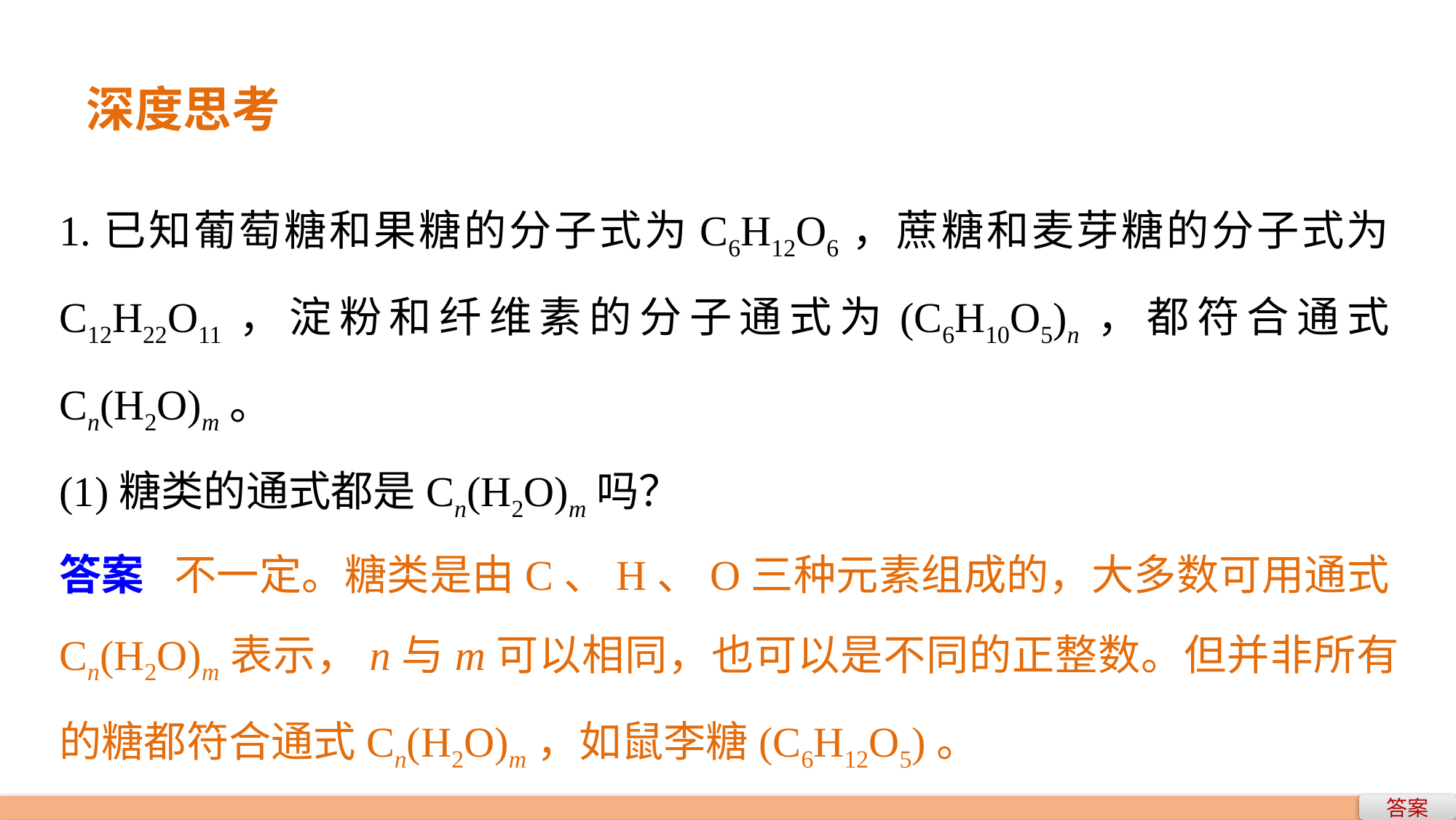

深度思考
1.已知葡萄糖和果糖的分子式为C6H12O6，蔗糖和麦芽糖的分子式为C12H22O11，淀粉和纤维素的分子通式为(C6H10O5)n，都符合通式Cn(H2O)m。
(1)糖类的通式都是Cn(H2O)m吗？
答案   不一定。糖类是由C、H、O三种元素组成的，大多数可用通式Cn(H2O)m表示，n与m可以相同，也可以是不同的正整数。但并非所有的糖都符合通式Cn(H2O)m，如鼠李糖(C6H12O5)。
答案